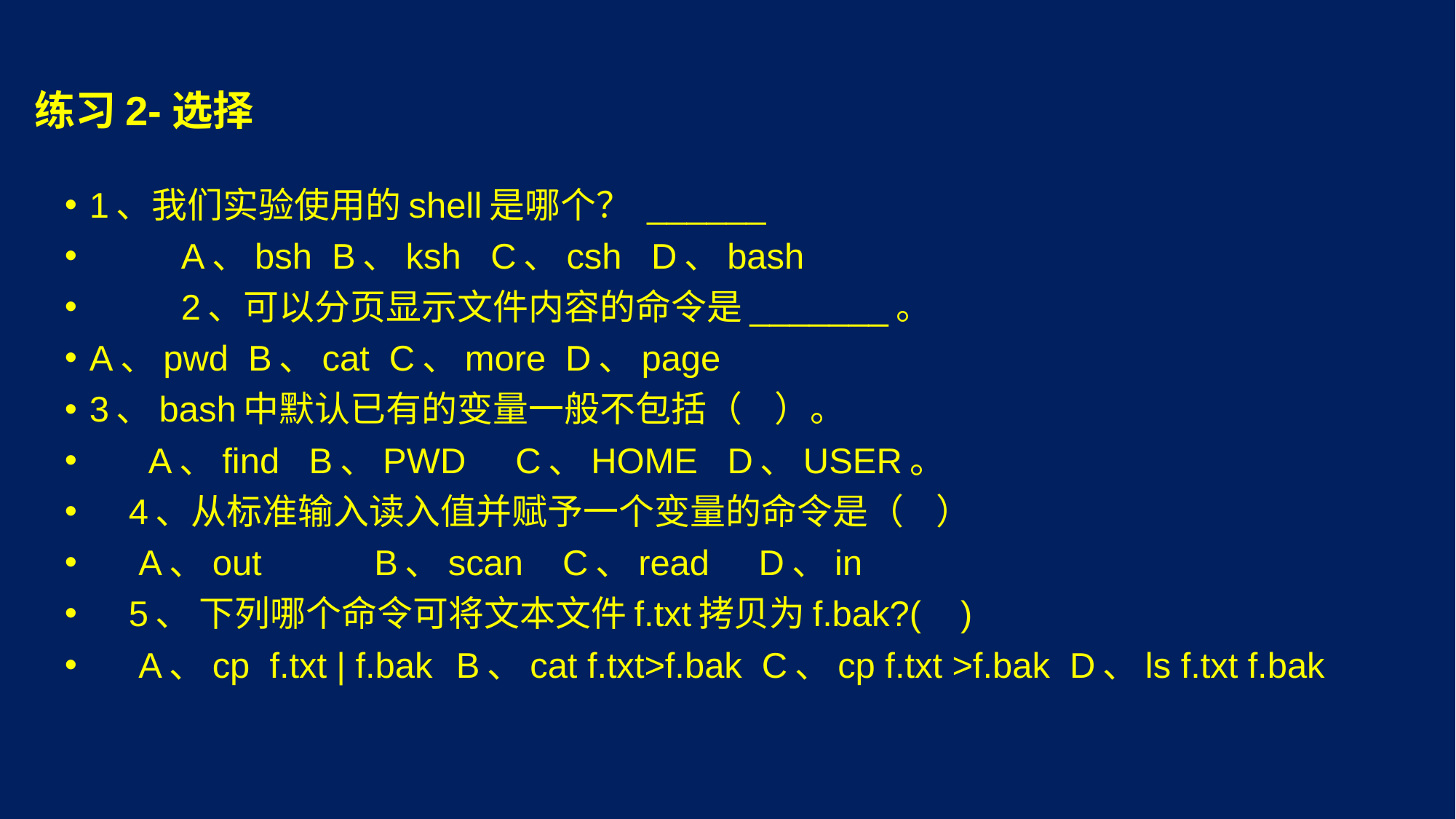

# 练习2-选择
1、我们实验使用的shell是哪个？ ______
	A、bsh  B、ksh   C、csh   D、bash
	2、可以分页显示文件内容的命令是_______。
A、pwd  B、cat  C、more  D、page
3、bash中默认已有的变量一般不包括（    ）。
      A、find   B、PWD     C、HOME   D、USER。
    4、从标准输入读入值并赋予一个变量的命令是（    ）
     A、out	  	 B、scan    C、read     D、in
    5、 下列哪个命令可将文本文件f.txt拷贝为f.bak?(    )
     A、cp  f.txt | f.bak 	B、cat f.txt>f.bak  C、cp f.txt >f.bak  D、ls f.txt f.bak